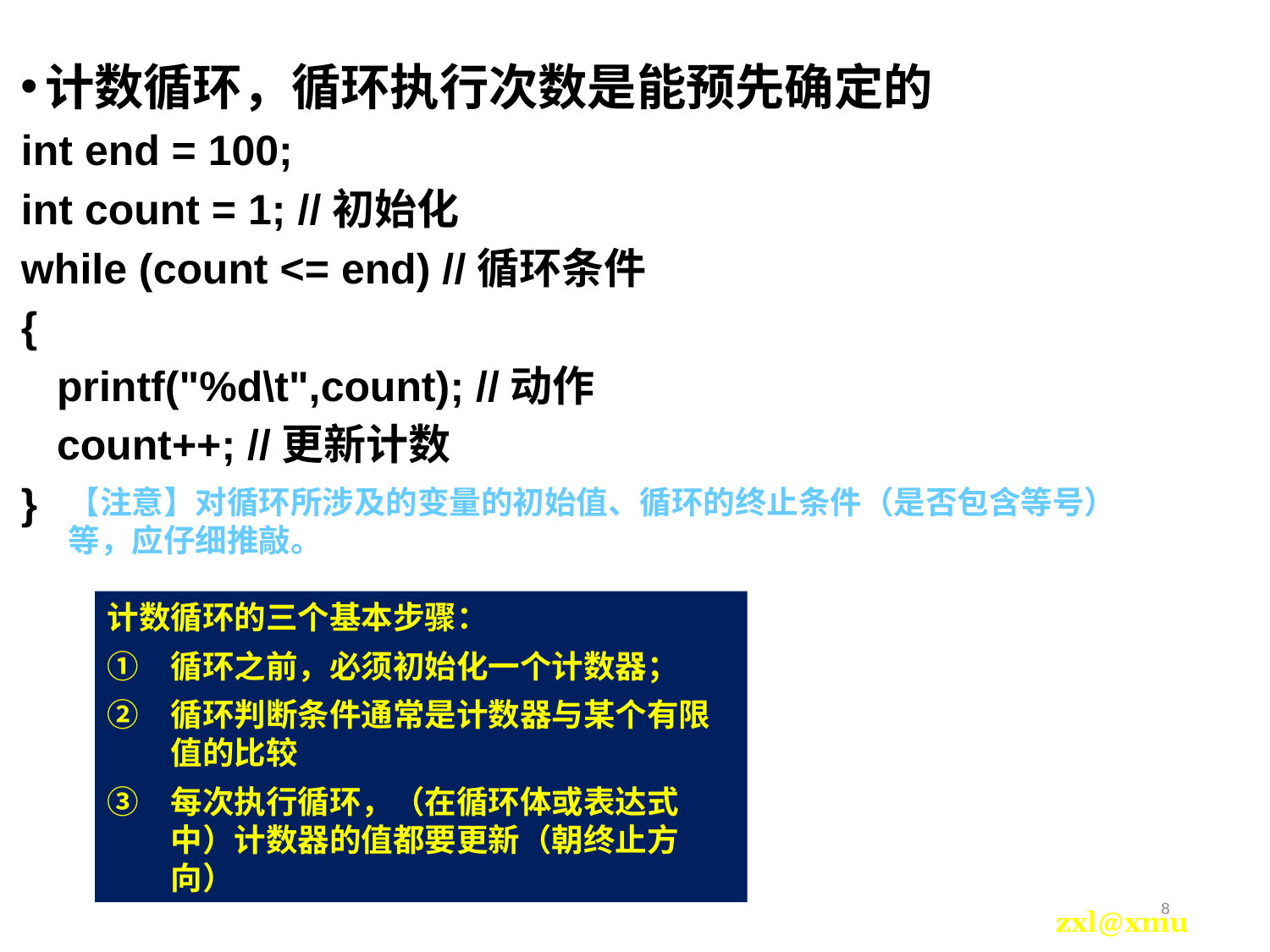

计数循环，循环执行次数是能预先确定的
int end = 100;
int count = 1; //初始化
while (count <= end) //循环条件
{
   printf("%d\t",count); //动作
   count++; //更新计数
}
【注意】对循环所涉及的变量的初始值、循环的终止条件（是否包含等号）等，应仔细推敲。
计数循环的三个基本步骤：
循环之前，必须初始化一个计数器；
循环判断条件通常是计数器与某个有限值的比较
每次执行循环，（在循环体或表达式中）计数器的值都要更新（朝终止方向）
8